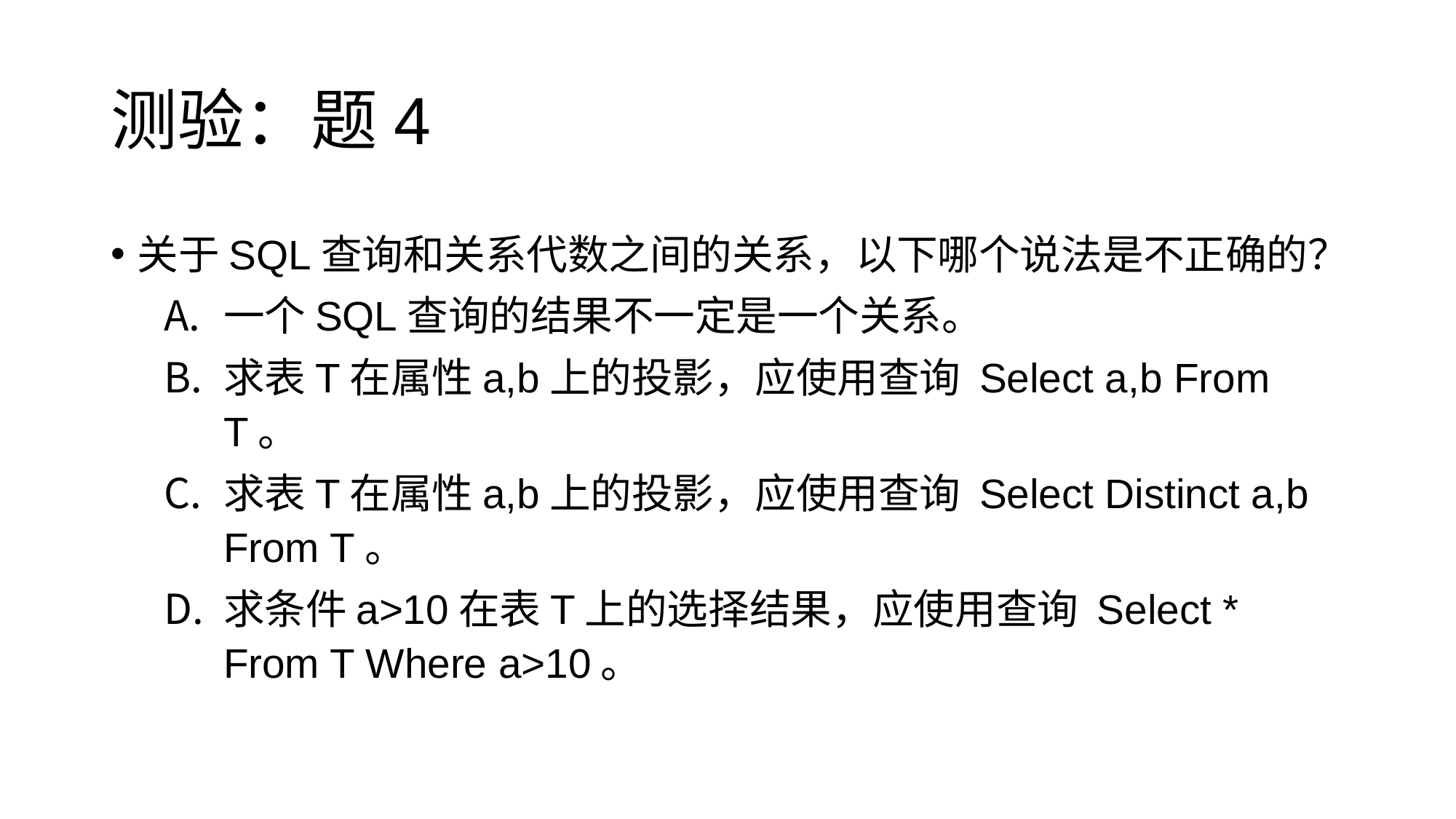

# 测验：题4
关于SQL查询和关系代数之间的关系，以下哪个说法是不正确的？
一个SQL查询的结果不一定是一个关系。
求表T在属性a,b上的投影，应使用查询 Select a,b From T。
求表T在属性a,b上的投影，应使用查询 Select Distinct a,b From T。
求条件a>10在表T上的选择结果，应使用查询 Select * From T Where a>10。